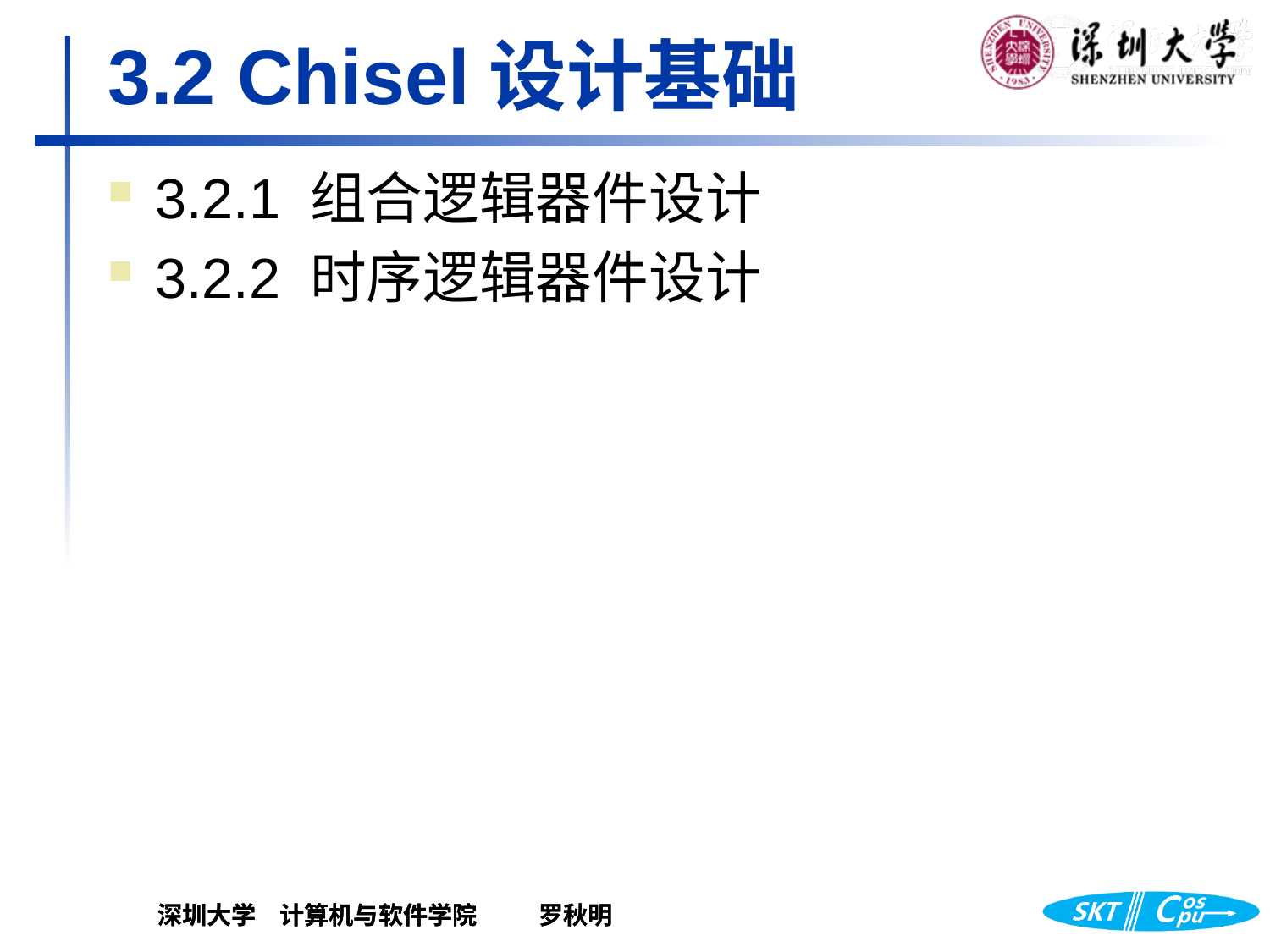

# 3.2 Chisel设计基础
3.2.1 组合逻辑器件设计
3.2.2 时序逻辑器件设计